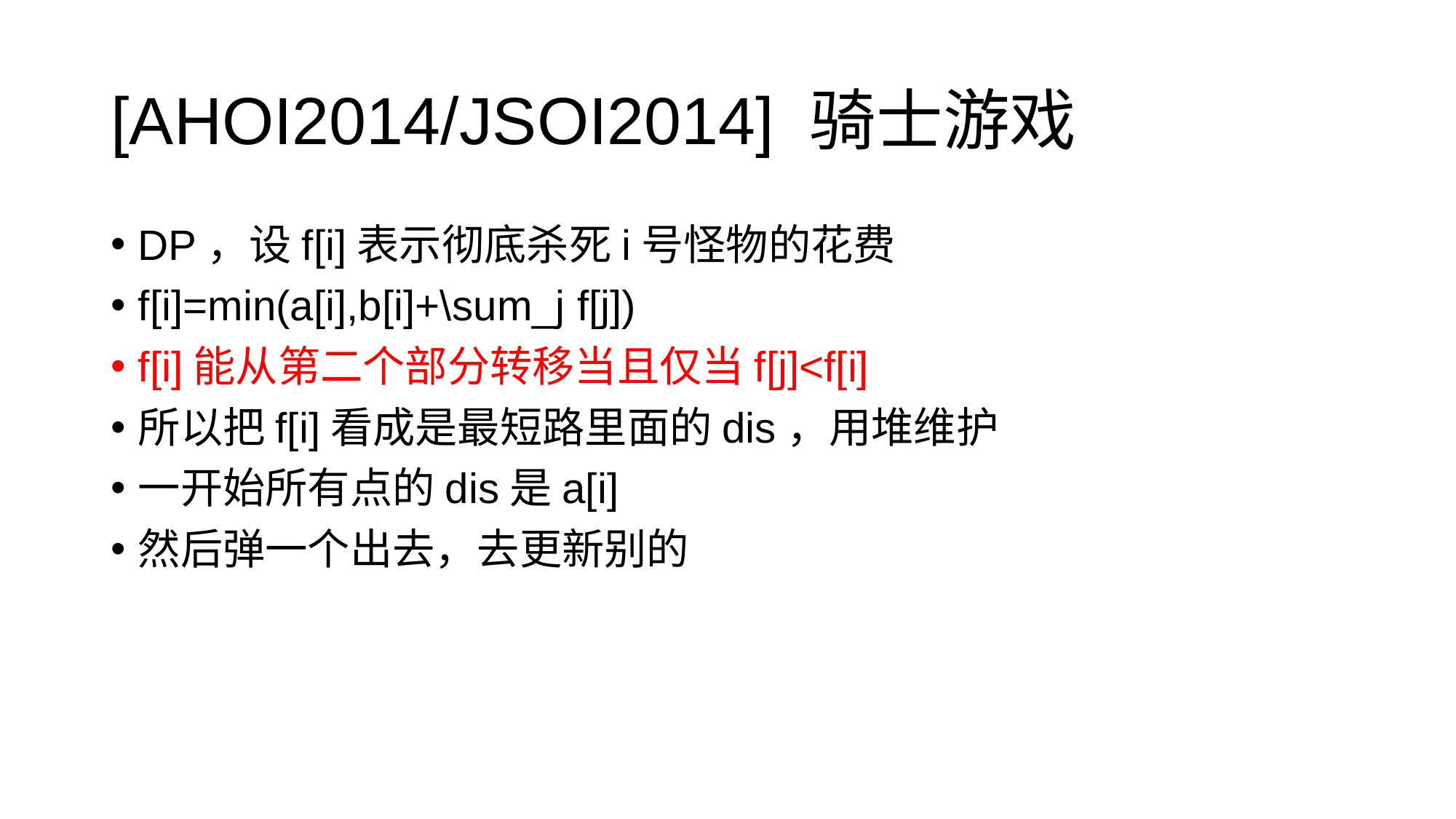

# [AHOI2014/JSOI2014] 骑士游戏
DP，设f[i]表示彻底杀死i号怪物的花费
f[i]=min(a[i],b[i]+\sum_j f[j])
f[i]能从第二个部分转移当且仅当f[j]<f[i]
所以把f[i]看成是最短路里面的dis，用堆维护
一开始所有点的dis是a[i]
然后弹一个出去，去更新别的